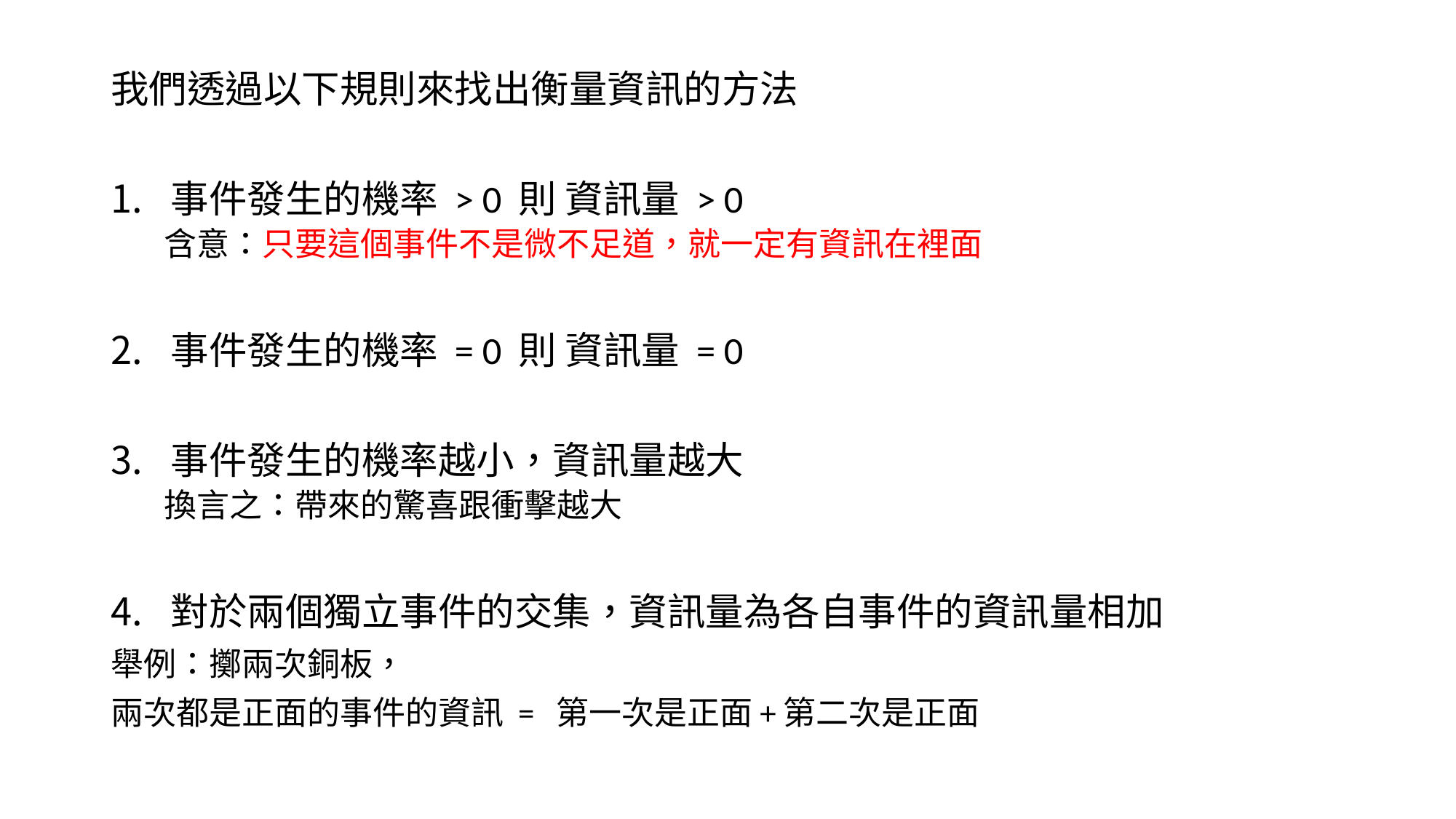

我們透過以下規則來找出衡量資訊的方法

事件發生的機率 > 0 則 資訊量 > 0
含意：只要這個事件不是微不足道，就一定有資訊在裡面

事件發生的機率 = 0 則 資訊量 = 0

事件發生的機率越小，資訊量越大
換言之：帶來的驚喜跟衝擊越大

對於兩個獨立事件的交集，資訊量為各自事件的資訊量相加
舉例：擲兩次銅板，
兩次都是正面的事件的資訊 =  第一次是正面+第二次是正面